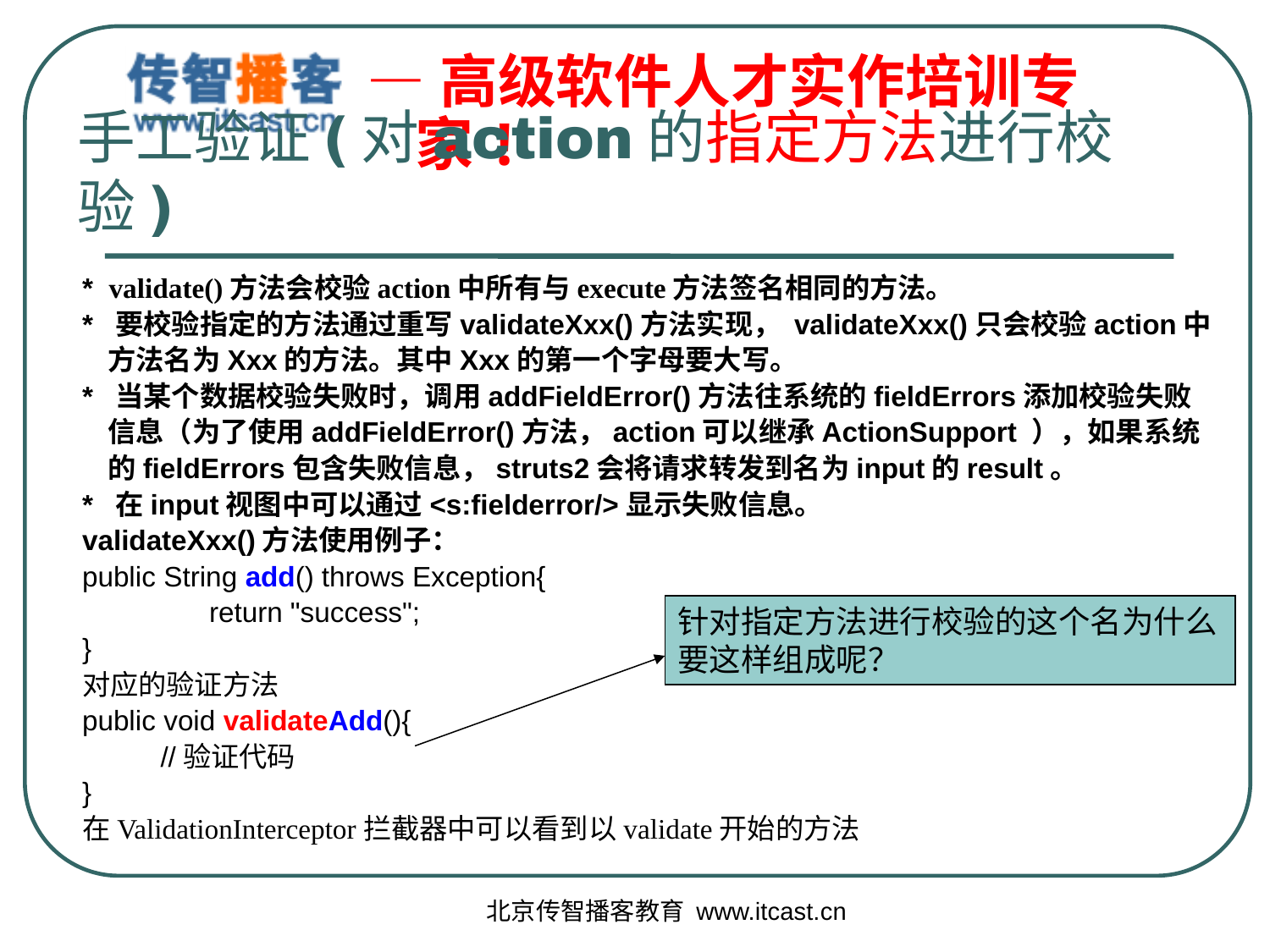

手工验证(对action的指定方法进行校验)
*  validate()方法会校验action中所有与execute方法签名相同的方法。
*  要校验指定的方法通过重写validateXxx()方法实现， validateXxx()只会校验action中
   方法名为Xxx的方法。其中Xxx的第一个字母要大写。
*  当某个数据校验失败时，调用addFieldError()方法往系统的fieldErrors添加校验失败
   信息（为了使用addFieldError()方法，action可以继承ActionSupport ），如果系统
   的fieldErrors包含失败信息，struts2会将请求转发到名为input的result。
*  在input视图中可以通过<s:fielderror/>显示失败信息。
validateXxx()方法使用例子：
public String add() throws Exception{
	return "success";
}
对应的验证方法
public void validateAdd(){
          //验证代码
}
在ValidationInterceptor拦截器中可以看到以validate开始的方法
针对指定方法进行校验的这个名为什么要这样组成呢？

北京传智播客教育 www.itcast.cn